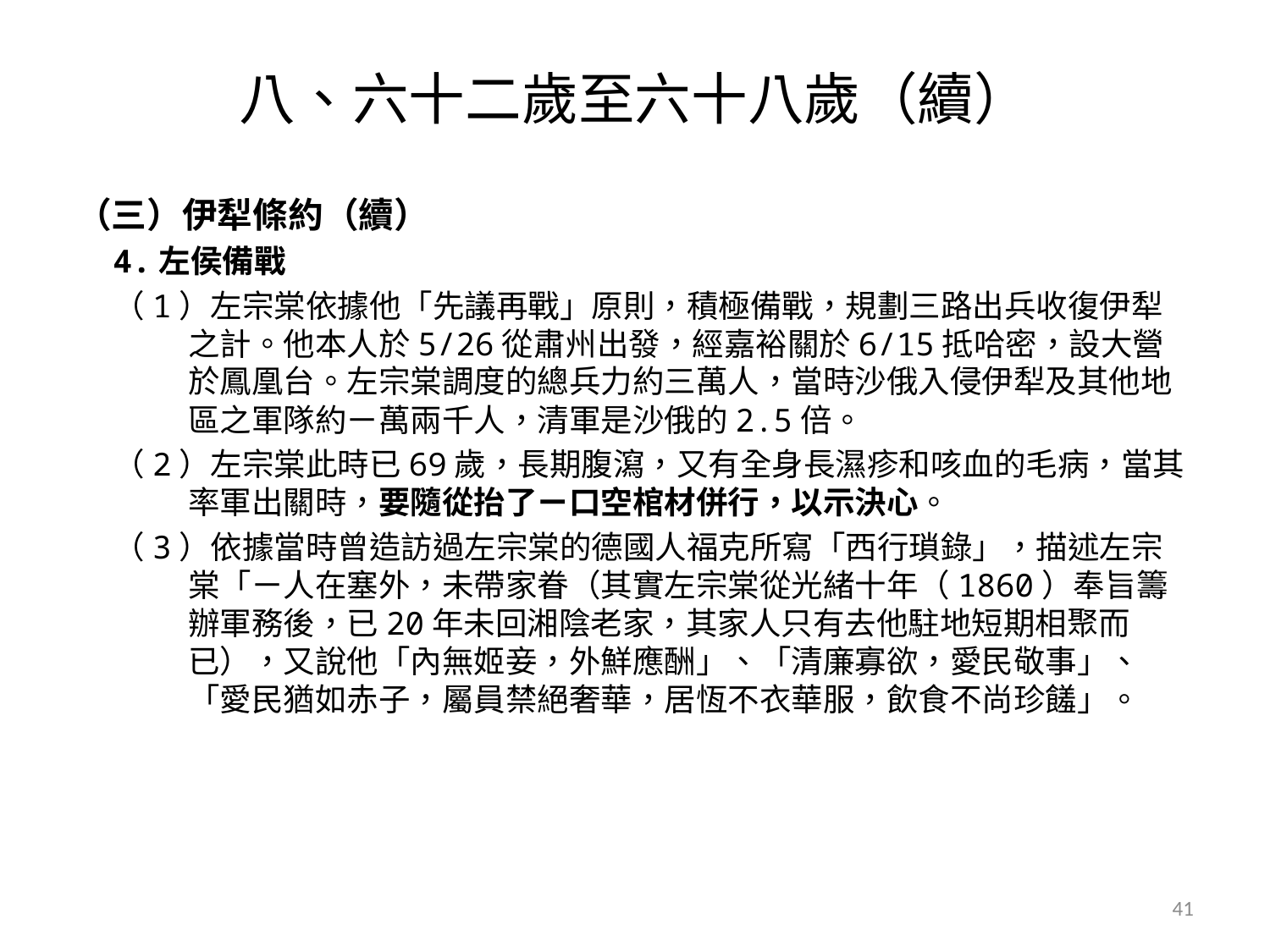

# 八、六十二歲至六十八歲（續）
（三）伊犁條約（續）
4.左侯備戰
（1）左宗棠依據他「先議再戰」原則，積極備戰，規劃三路出兵收復伊犁之計。他本人於5/26從肅州出發，經嘉裕關於6/15抵哈密，設大營於鳳凰台。左宗棠調度的總兵力約三萬人，當時沙俄入侵伊犁及其他地區之軍隊約ㄧ萬兩千人，清軍是沙俄的2.5倍。
（2）左宗棠此時已69歲，長期腹瀉，又有全身長濕疹和咳血的毛病，當其率軍出關時，要隨從抬了ㄧ口空棺材併行，以示決心。
（3）依據當時曾造訪過左宗棠的德國人福克所寫「西行瑣錄」，描述左宗棠「ㄧ人在塞外，未帶家眷（其實左宗棠從光緒十年（1860）奉旨籌辦軍務後，已20年未回湘陰老家，其家人只有去他駐地短期相聚而已），又說他「內無姬妾，外鮮應酬」、「清廉寡欲，愛民敬事」、「愛民猶如赤子，屬員禁絕奢華，居恆不衣華服，飲食不尚珍饈」。

41